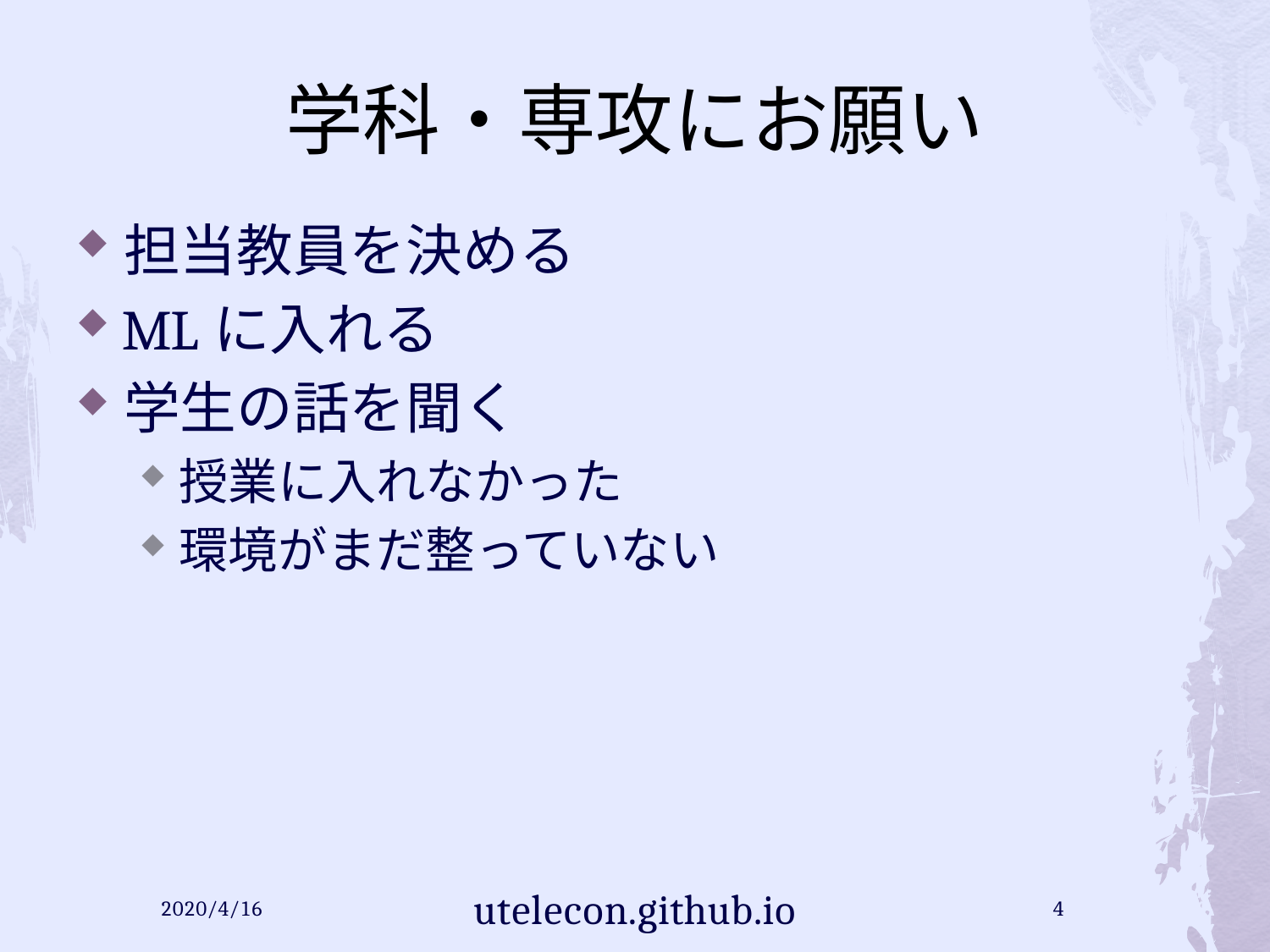

# 学科・専攻にお願い
担当教員を決める
MLに入れる
学生の話を聞く
授業に入れなかった
環境がまだ整っていない
2020/4/16
utelecon.github.io
4